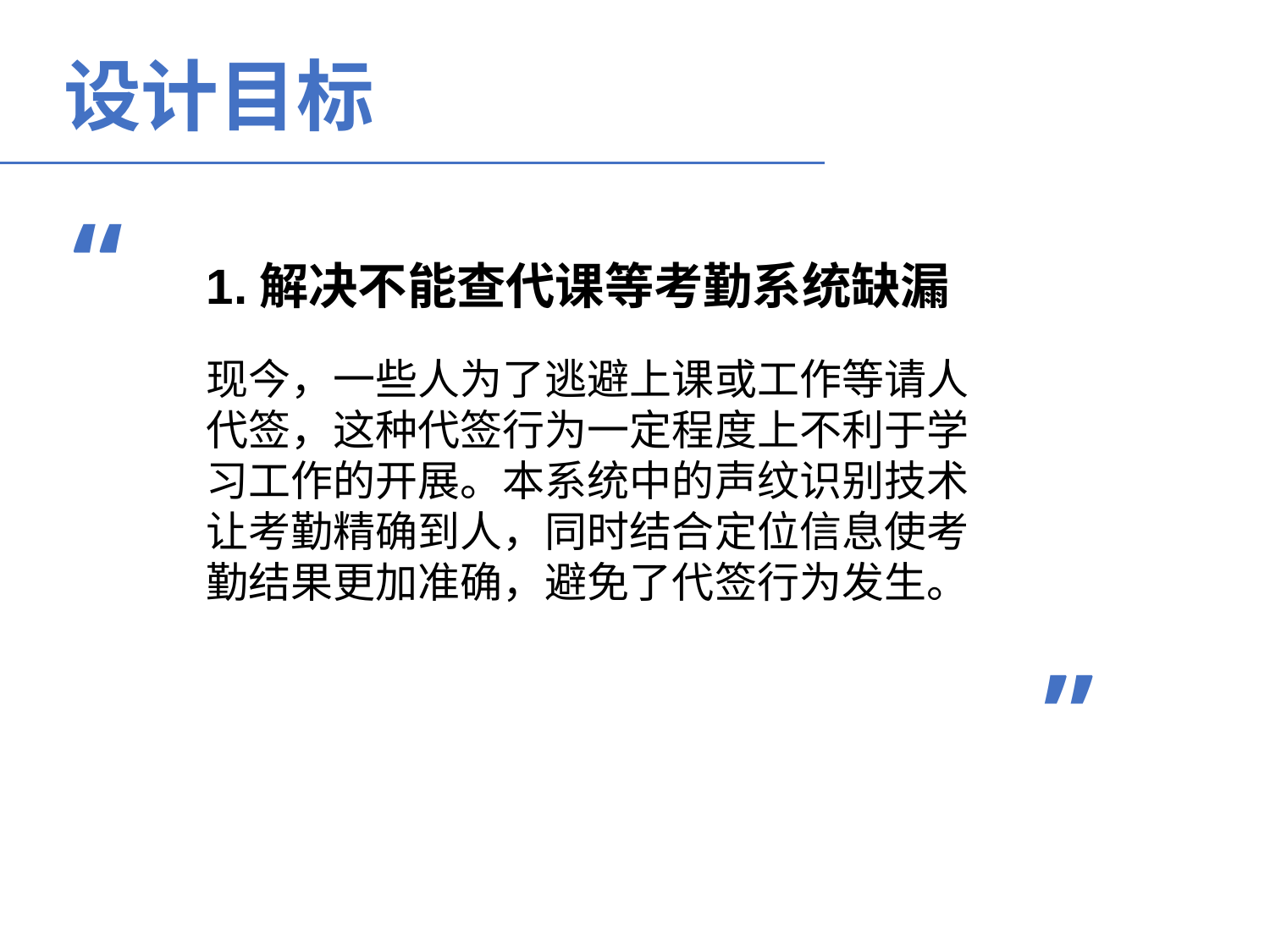

设计目标
“
1.解决不能查代课等考勤系统缺漏

现今，一些人为了逃避上课或工作等请人代签，这种代签行为一定程度上不利于学习工作的开展。本系统中的声纹识别技术让考勤精确到人，同时结合定位信息使考勤结果更加准确，避免了代签行为发生。

”